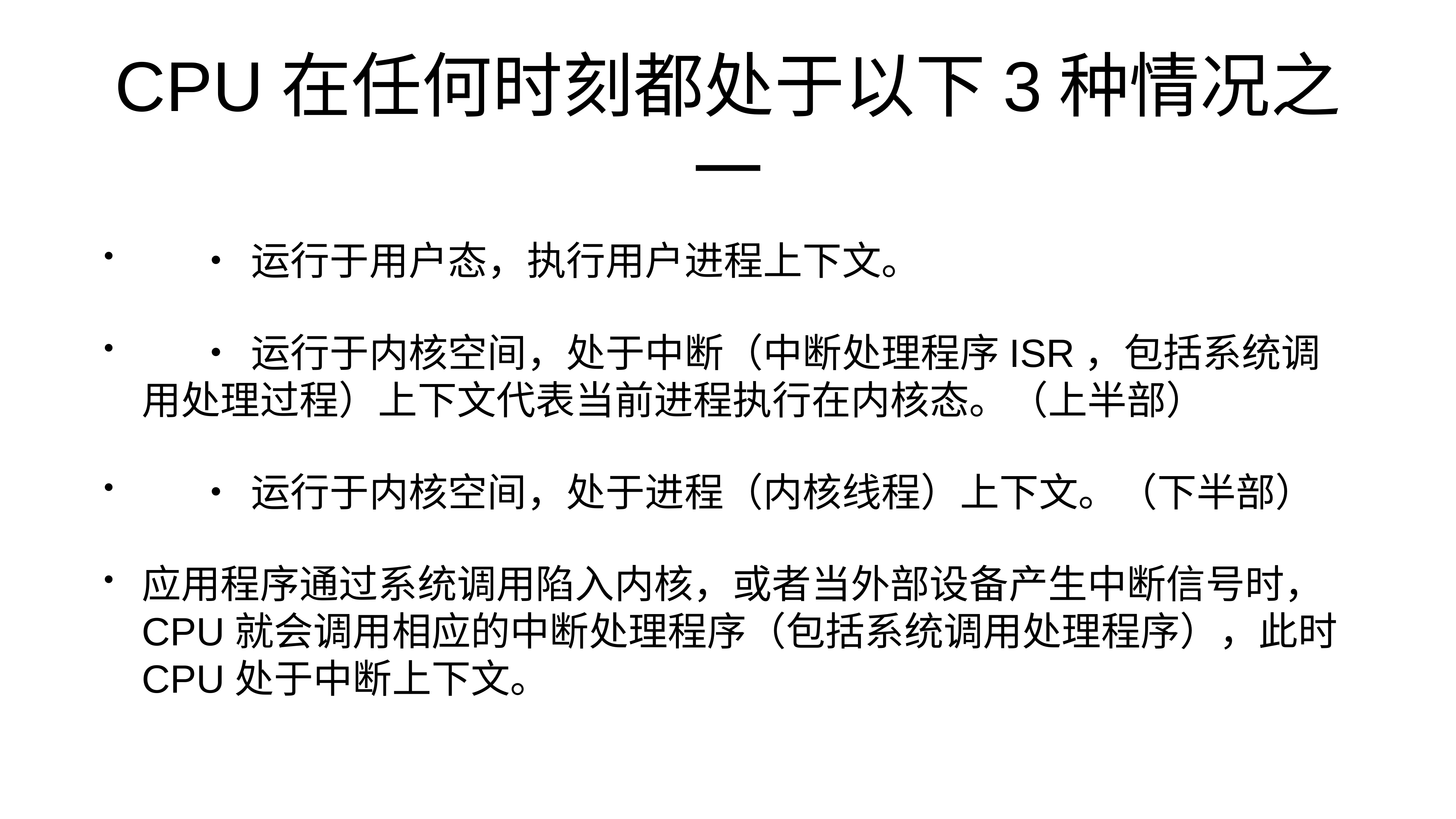

# CPU在任何时刻都处于以下3种情况之一
	•	运行于用户态，执行用户进程上下文。
	•	运行于内核空间，处于中断（中断处理程序ISR，包括系统调用处理过程）上下文代表当前进程执行在内核态。（上半部）
	•	运行于内核空间，处于进程（内核线程）上下文。（下半部）
应用程序通过系统调用陷入内核，或者当外部设备产生中断信号时，CPU就会调用相应的中断处理程序（包括系统调用处理程序），此时CPU处于中断上下文。